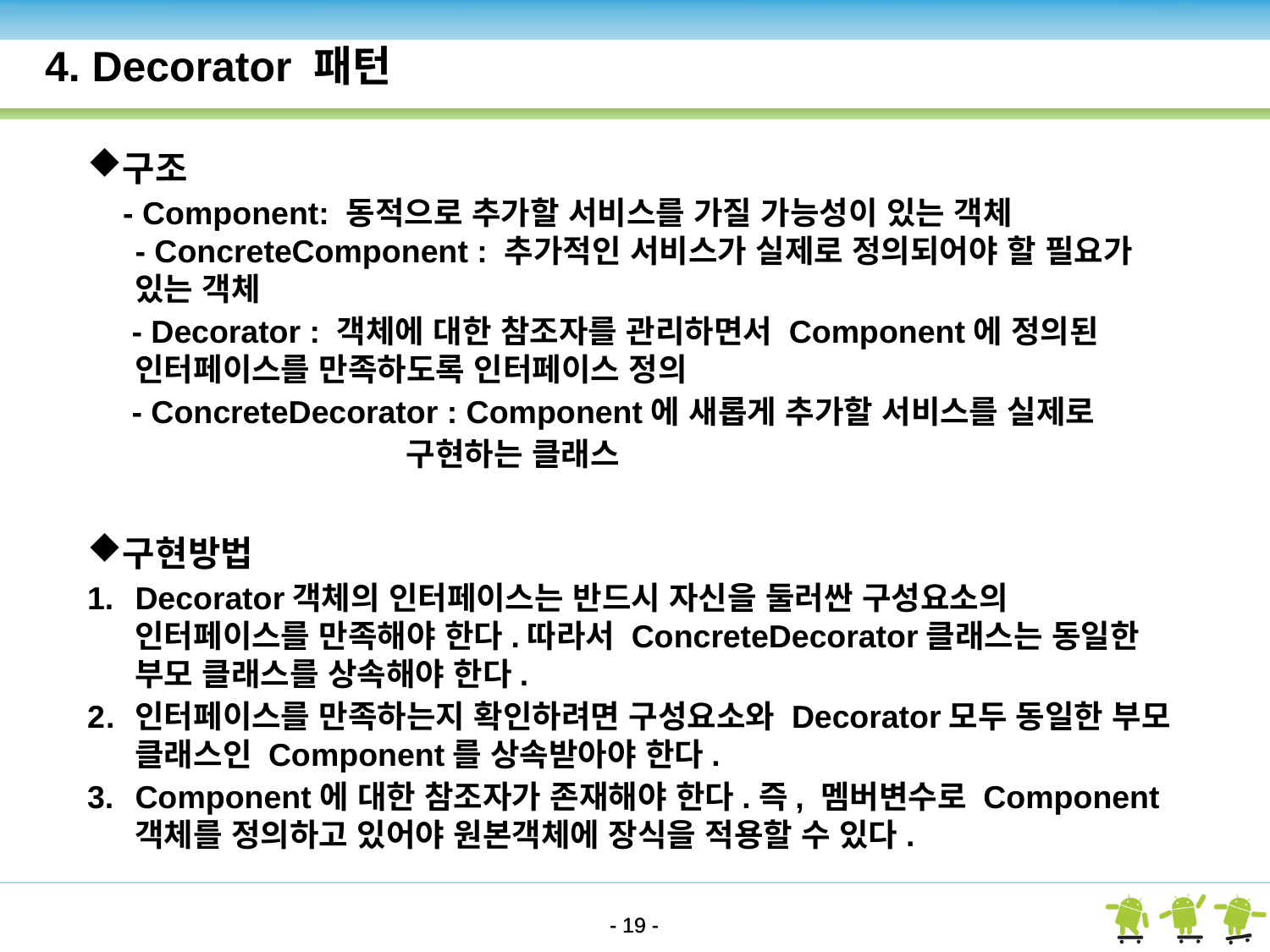

4. Decorator 패턴
구조
    - Component: 동적으로 추가할 서비스를 가질 가능성이 있는 객체
- ConcreteComponent : 추가적인 서비스가 실제로 정의되어야 할 필요가 있는 객체
     - Decorator : 객체에 대한 참조자를 관리하면서 Component에 정의된 인터페이스를 만족하도록 인터페이스 정의
     - ConcreteDecorator : Component에 새롭게 추가할 서비스를 실제로
                                   구현하는 클래스

구현방법
Decorator객체의 인터페이스는 반드시 자신을 둘러싼 구성요소의 인터페이스를 만족해야 한다.따라서 ConcreteDecorator클래스는 동일한 부모 클래스를 상속해야 한다.
인터페이스를 만족하는지 확인하려면 구성요소와 Decorator모두 동일한 부모 클래스인 Component를 상속받아야 한다.
Component에 대한 참조자가 존재해야 한다.즉, 멤버변수로 Component객체를 정의하고 있어야 원본객체에 장식을 적용할 수 있다.

- 19 -
- 19 -